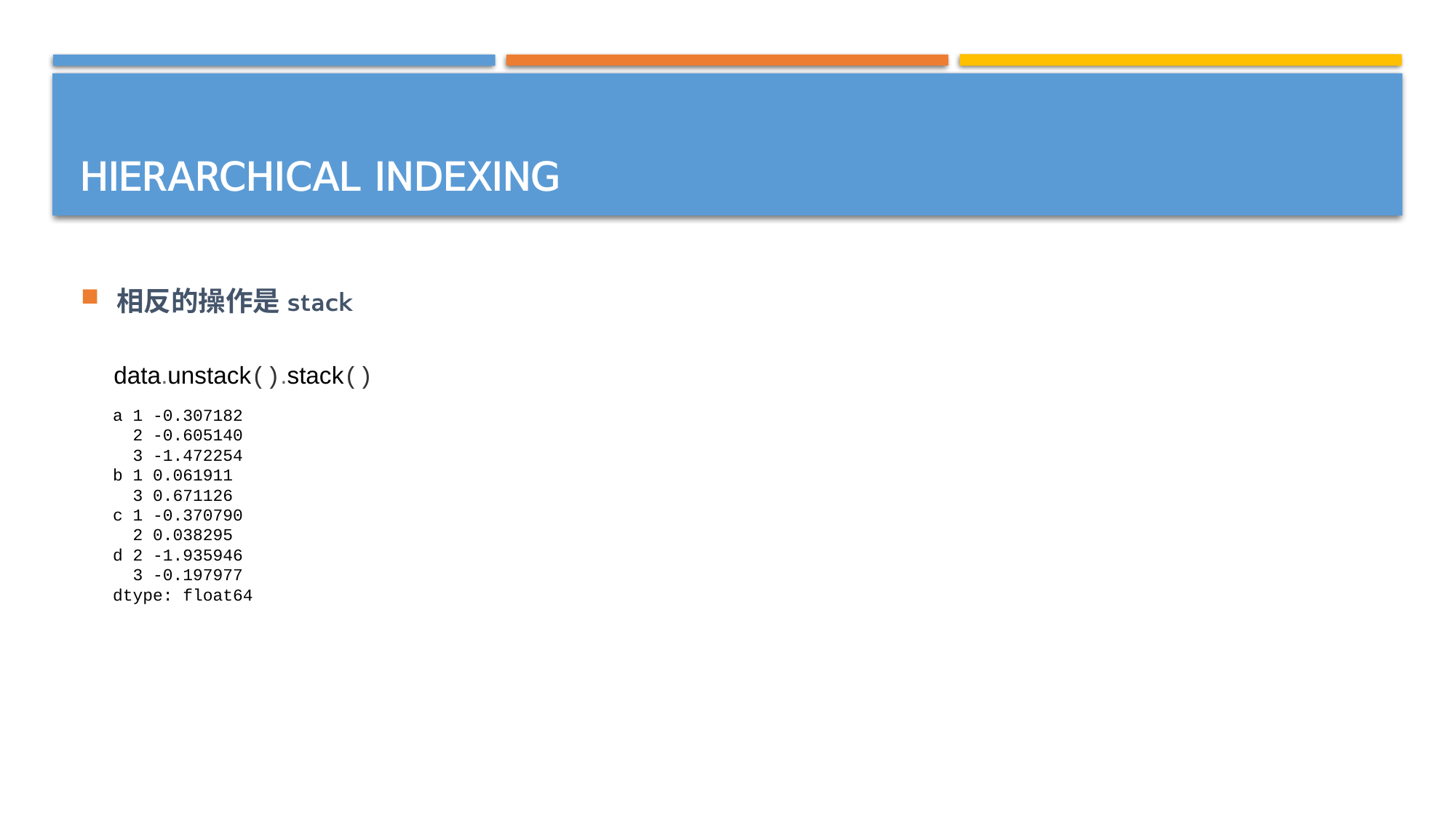

# Hierarchical Indexing
相反的操作是stack

data.unstack().stack()
a 1 -0.307182
  2 -0.605140
  3 -1.472254
b 1 0.061911
  3 0.671126
c 1 -0.370790
  2 0.038295
d 2 -1.935946
  3 -0.197977
dtype: float64